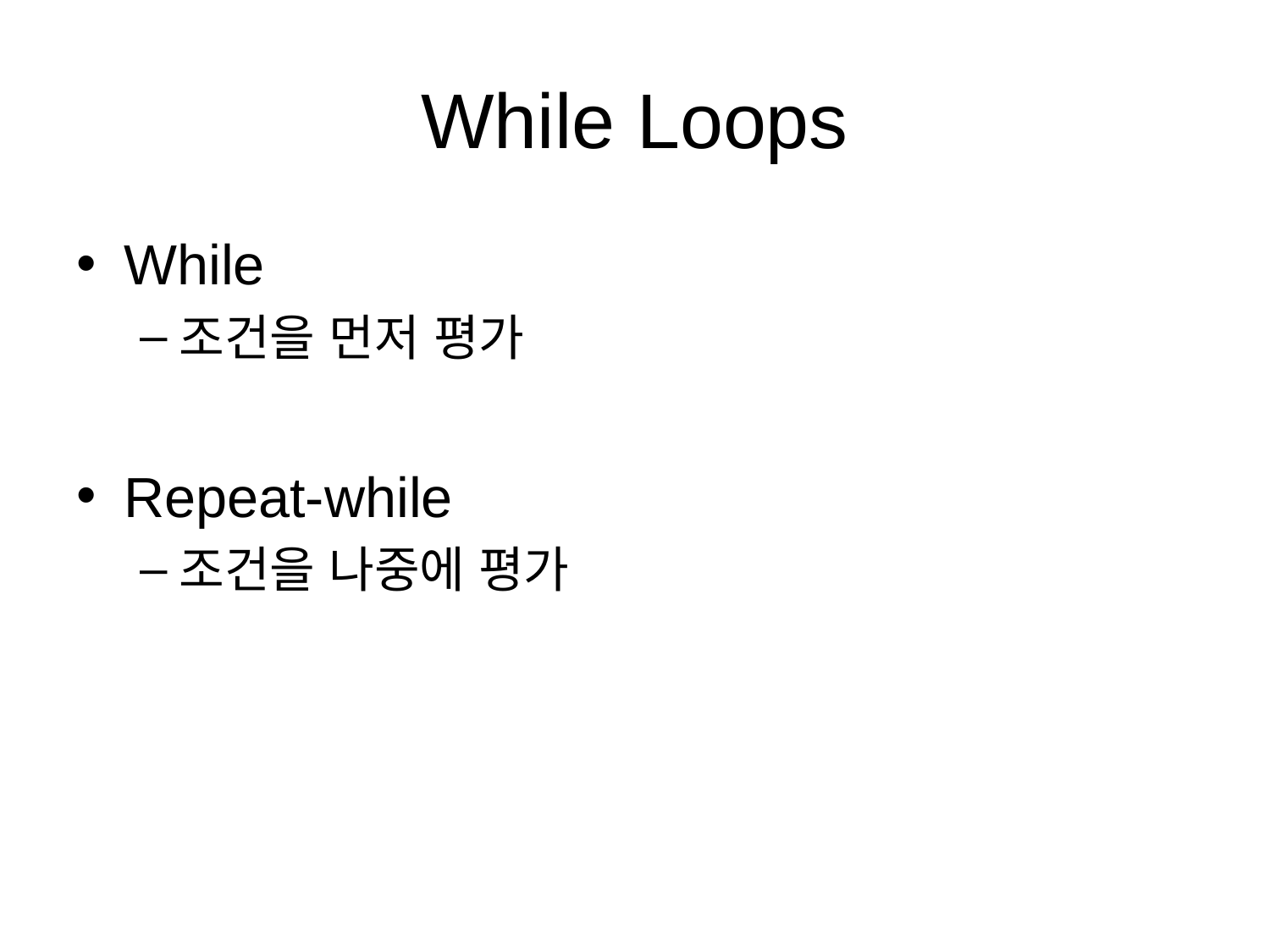

# While Loops
While
조건을 먼저 평가

Repeat-while
조건을 나중에 평가